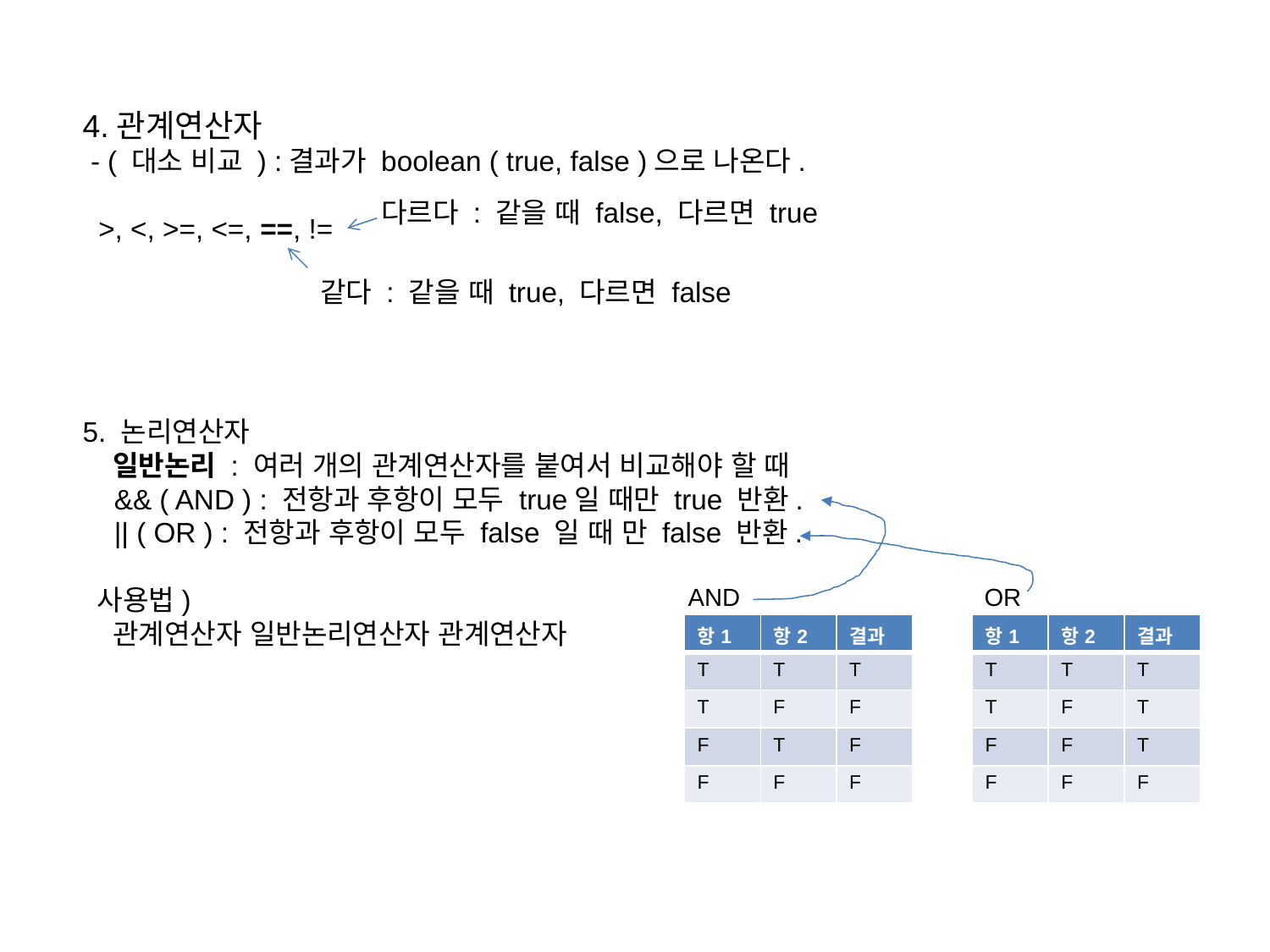

4.관계연산자
 - ( 대소 비교 ) :결과가 boolean ( true, false )으로 나온다.

  >, <, >=, <=, ==, !=

5. 논리연산자
   일반논리 : 여러 개의 관계연산자를 붙여서 비교해야 할 때
    && ( AND ) : 전항과 후항이 모두 true일 때만 true 반환.
    || ( OR ) : 전항과 후항이 모두 false 일 때 만 false 반환.

 사용법)
   관계연산자 일반논리연산자 관계연산자

다르다 : 같을 때 false, 다르면 true
같다 : 같을 때 true, 다르면 false

AND
OR
| 항1 | 항2 | 결과 |
| --- | --- | --- |
| T | T | T |
| T | F | F |
| F | T | F |
| F | F | F |
| 항1 | 항2 | 결과 |
| --- | --- | --- |
| T | T | T |
| T | F | T |
| F | F | T |
| F | F | F |